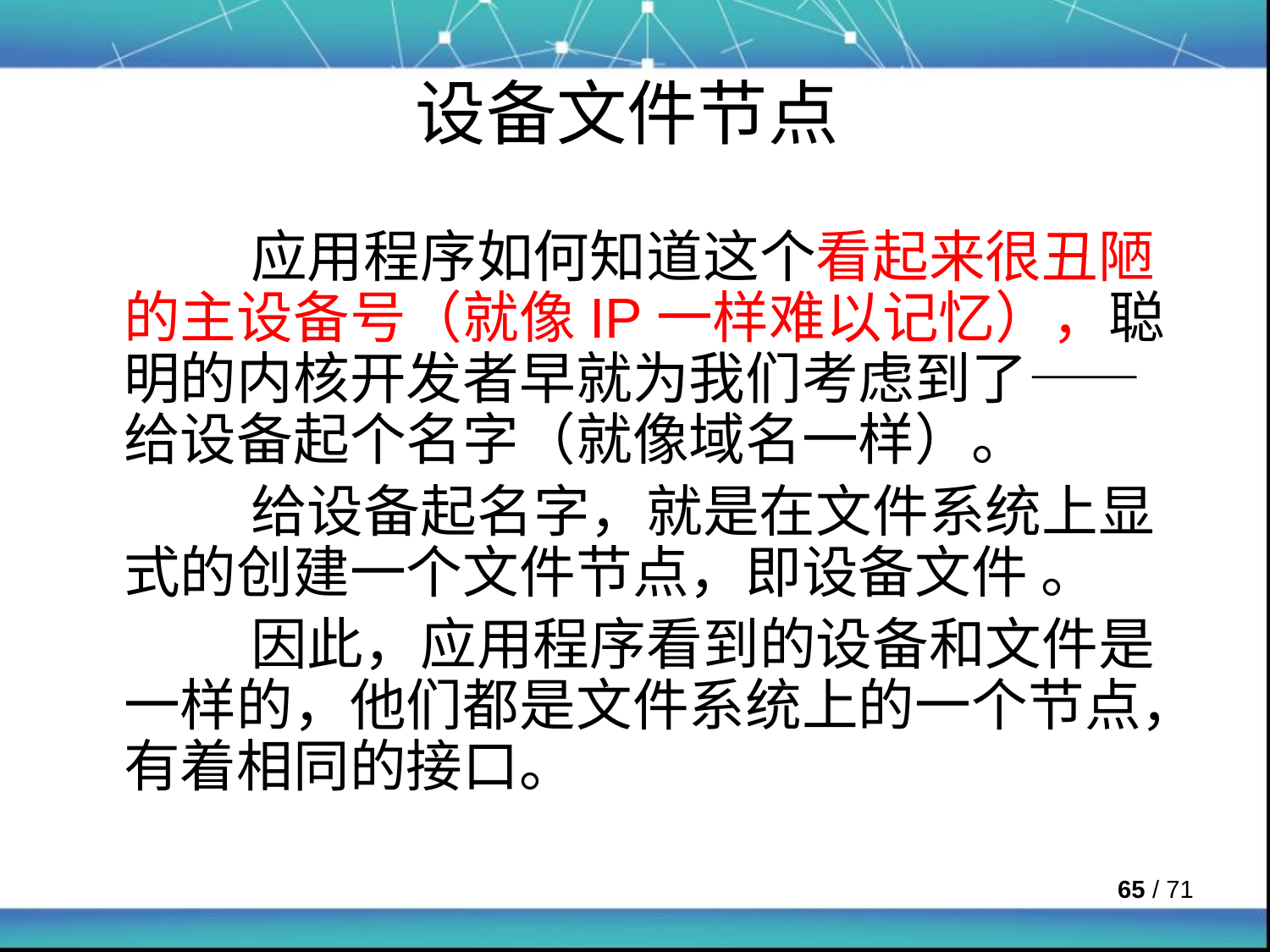

# 设备文件节点
		应用程序如何知道这个看起来很丑陋的主设备号（就像IP一样难以记忆），聪明的内核开发者早就为我们考虑到了——给设备起个名字（就像域名一样）。
		给设备起名字，就是在文件系统上显式的创建一个文件节点，即设备文件 。
		因此，应用程序看到的设备和文件是一样的，他们都是文件系统上的一个节点，有着相同的接口。
65 / 71